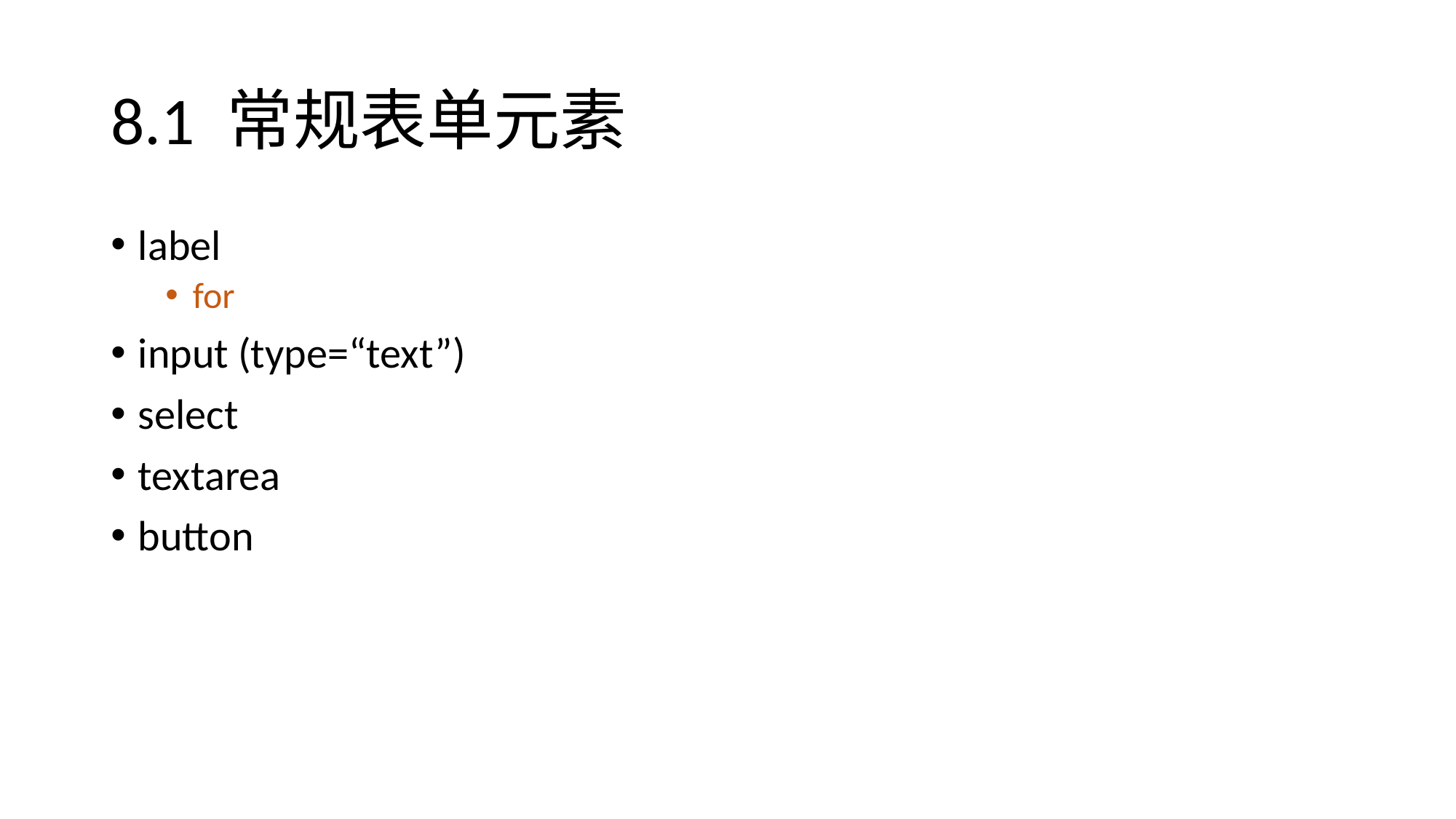

# 8.1 常规表单元素
label
for
input (type=“text”)
select
textarea
button